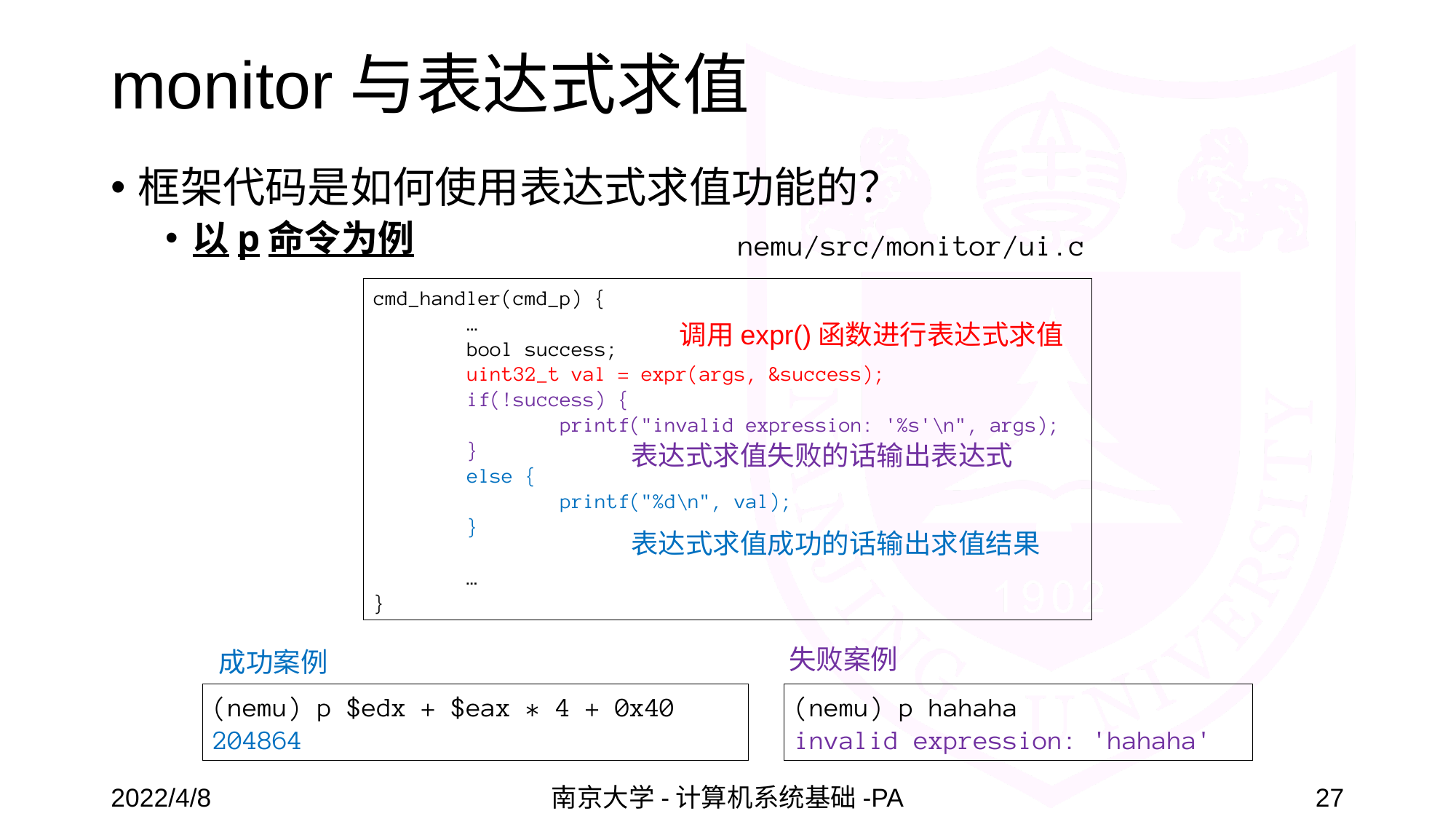

# monitor与表达式求值
框架代码是如何使用表达式求值功能的？
以p命令为例
nemu/src/monitor/ui.c
cmd_handler(cmd_p) {
        …
        bool success;
        uint32_t val = expr(args, &success);
        if(!success) {
                printf("invalid expression: '%s'\n", args);
        }
        else {
                printf("%d\n", val);
        }

        …
}
调用expr()函数进行表达式求值
表达式求值失败的话输出表达式
表达式求值成功的话输出求值结果
失败案例
成功案例
(nemu) p $edx + $eax * 4 + 0x40
204864
(nemu) p hahaha
invalid expression: 'hahaha'
2022/4/8
南京大学-计算机系统基础-PA
27